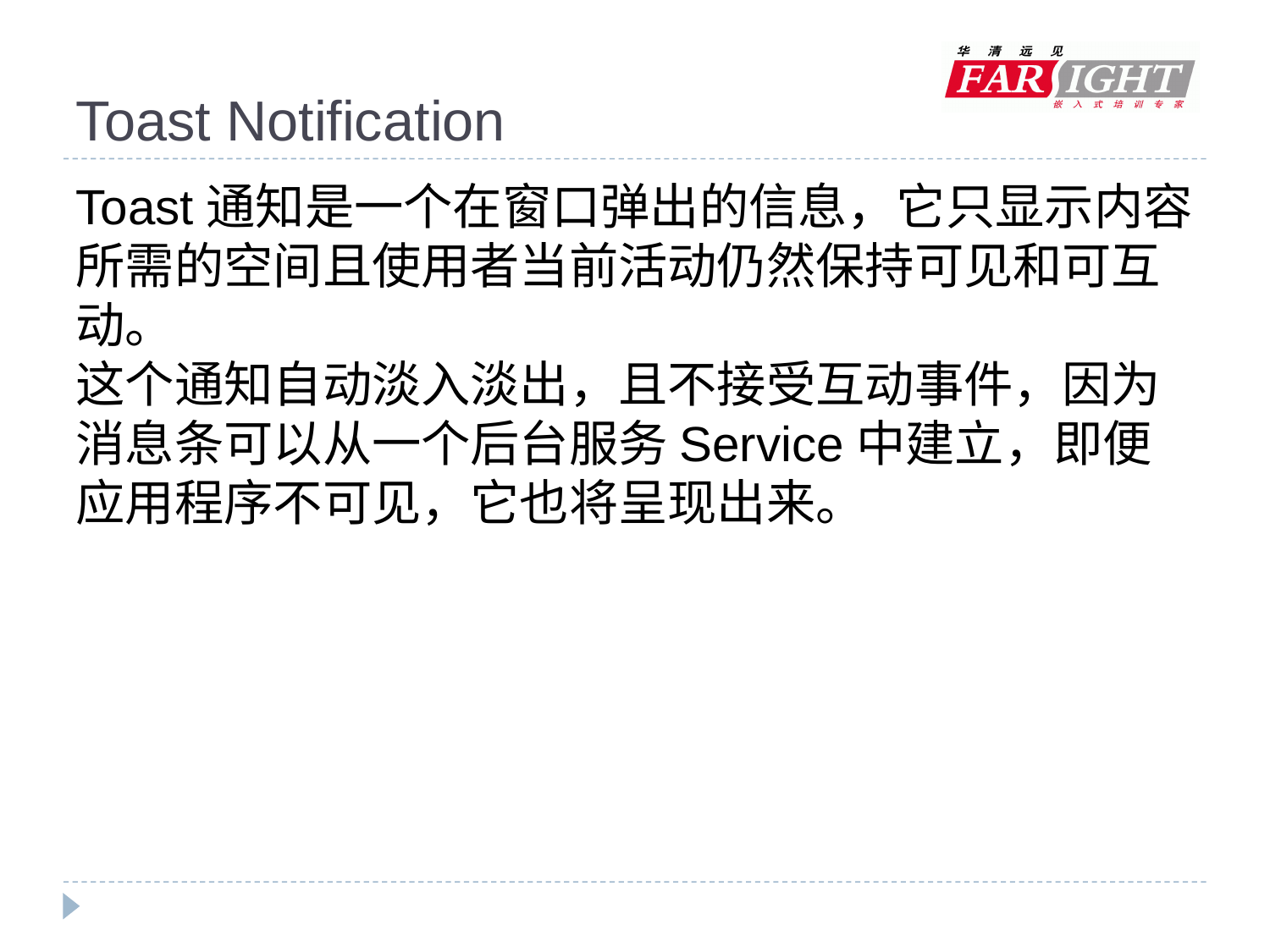

# Toast Notification
Toast通知是一个在窗口弹出的信息，它只显示内容所需的空间且使用者当前活动仍然保持可见和可互动。
这个通知自动淡入淡出，且不接受互动事件，因为消息条可以从一个后台服务Service中建立，即便应用程序不可见，它也将呈现出来。